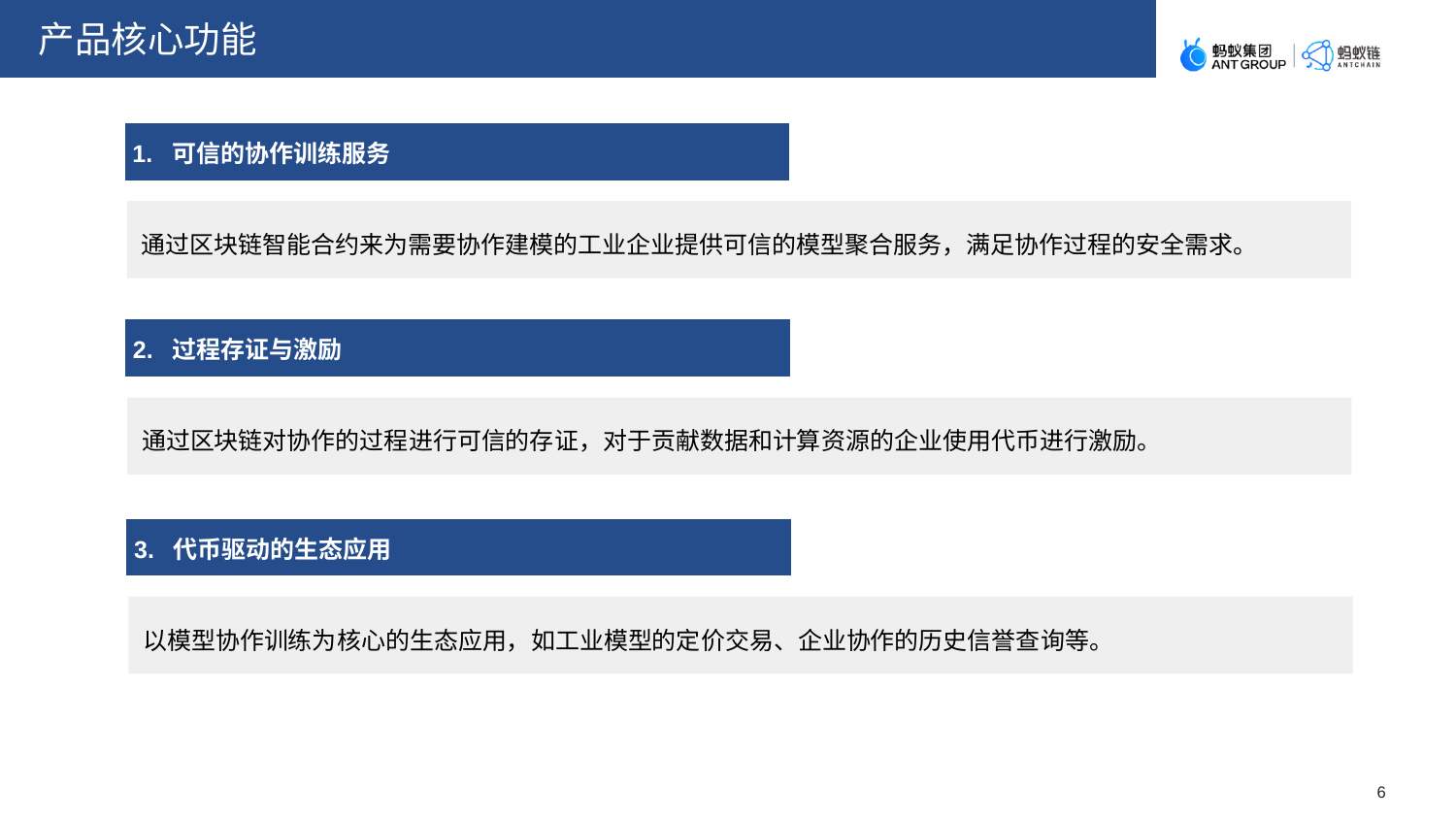

产品核心功能

1.  可信的协作训练服务

通过区块链智能合约来为需要协作建模的工业企业提供可信的模型聚合服务，满足协作过程的安全需求。

2.  过程存证与激励

通过区块链对协作的过程进行可信的存证，对于贡献数据和计算资源的企业使用代币进行激励。

3.  代币驱动的生态应用

以模型协作训练为核心的生态应用，如工业模型的定价交易、企业协作的历史信誉查询等。